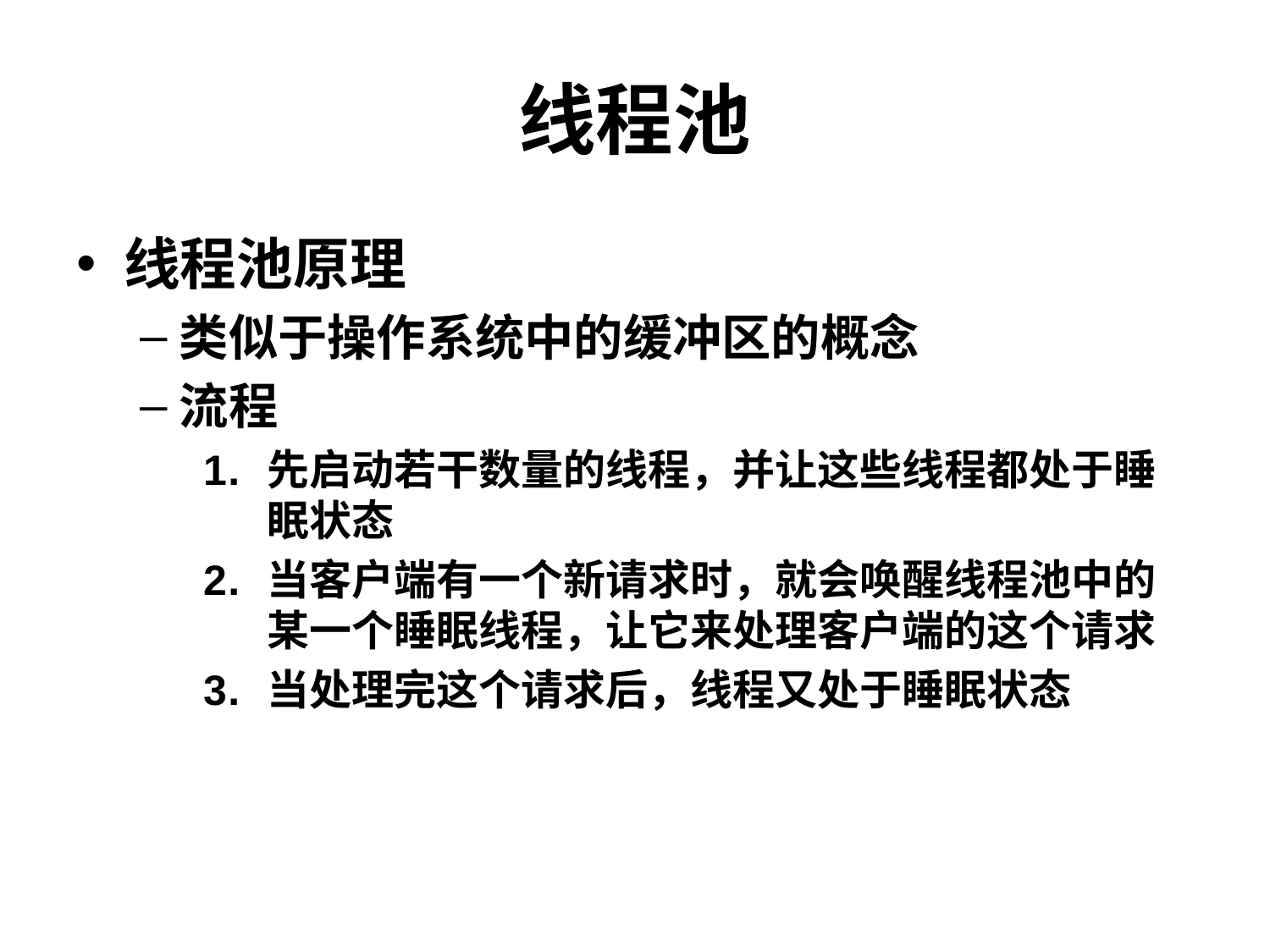

# 线程池
线程池原理
类似于操作系统中的缓冲区的概念
流程
先启动若干数量的线程，并让这些线程都处于睡眠状态
当客户端有一个新请求时，就会唤醒线程池中的某一个睡眠线程，让它来处理客户端的这个请求
当处理完这个请求后，线程又处于睡眠状态